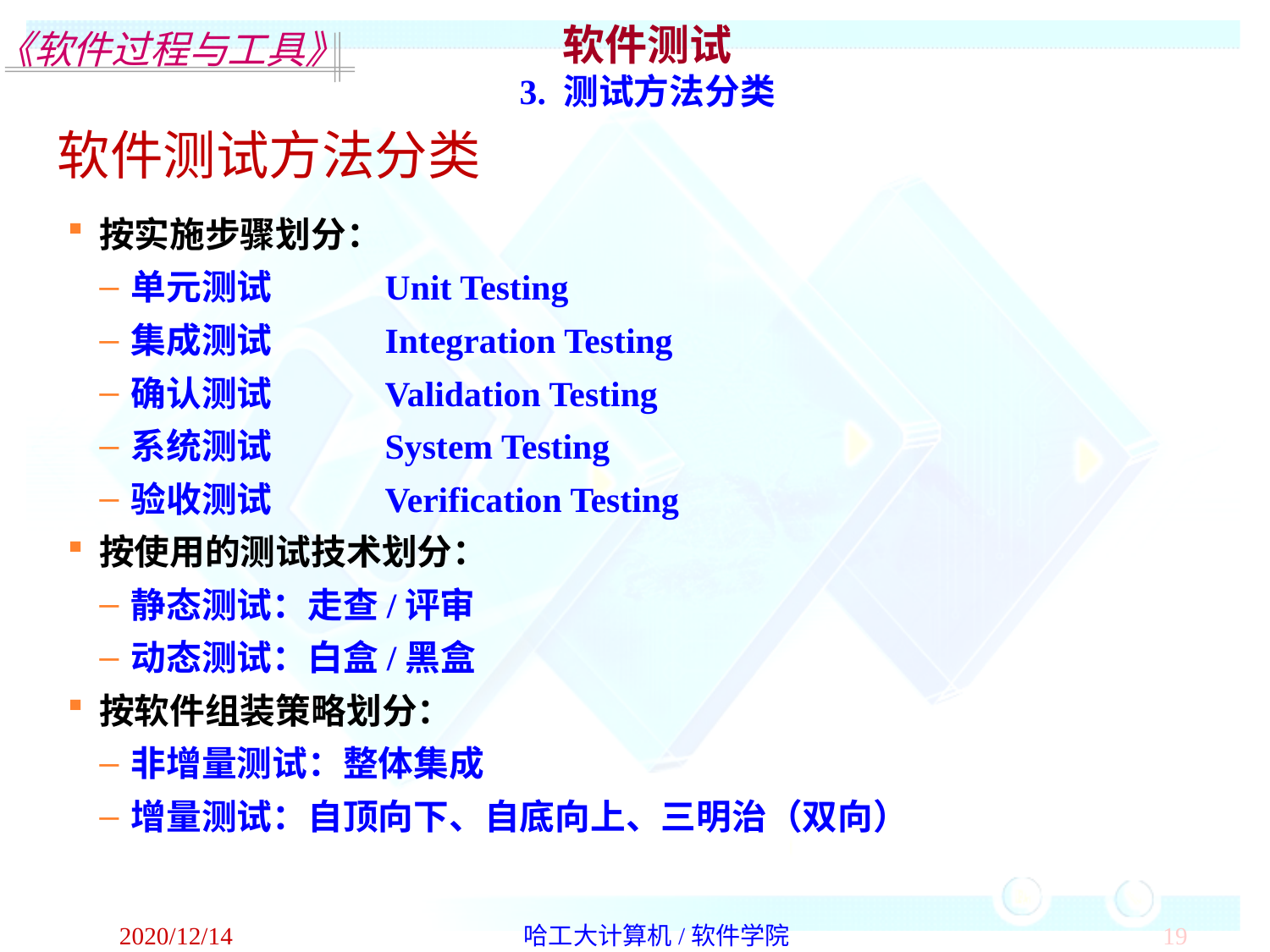

软件测试
3. 测试方法分类
软件测试方法分类
按实施步骤划分：
单元测试	Unit Testing
集成测试	Integration Testing
确认测试	Validation Testing
系统测试	System Testing
验收测试	Verification Testing
按使用的测试技术划分：
静态测试：走查/评审
动态测试：白盒/黑盒
按软件组装策略划分：
非增量测试：整体集成
增量测试：自顶向下、自底向上、三明治（双向）